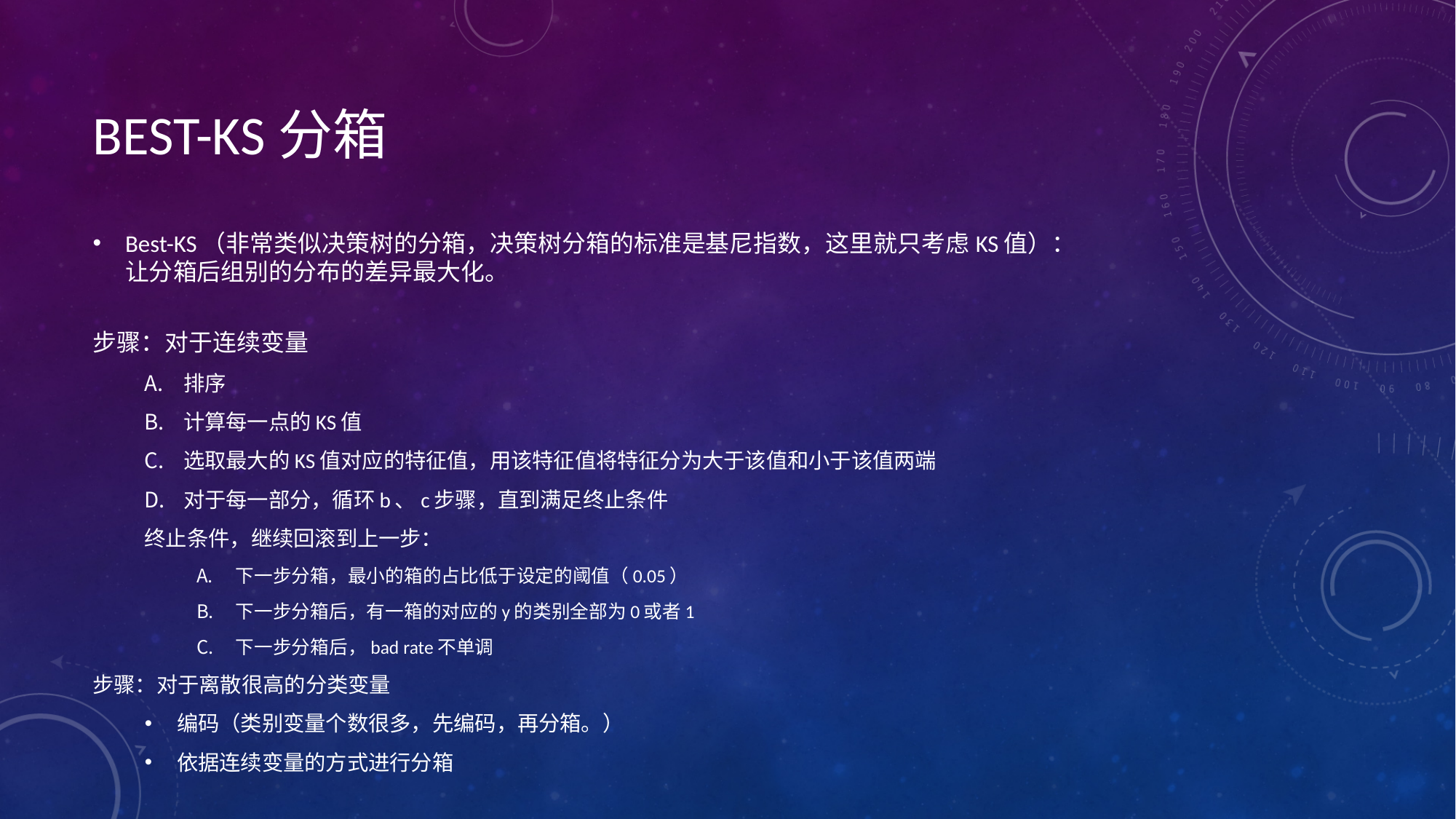

# best-ks分箱
Best-KS（非常类似决策树的分箱，决策树分箱的标准是基尼指数，这里就只考虑KS值）： 
让分箱后组别的分布的差异最大化。
步骤：对于连续变量
排序
计算每一点的KS值
选取最大的KS值对应的特征值，用该特征值将特征分为大于该值和小于该值两端
对于每一部分，循环b、c步骤，直到满足终止条件
终止条件，继续回滚到上一步：
下一步分箱，最小的箱的占比低于设定的阈值（0.05）
下一步分箱后，有一箱的对应的y的类别全部为0或者1
下一步分箱后，bad rate不单调
步骤：对于离散很高的分类变量
编码（类别变量个数很多，先编码，再分箱。）
依据连续变量的方式进行分箱